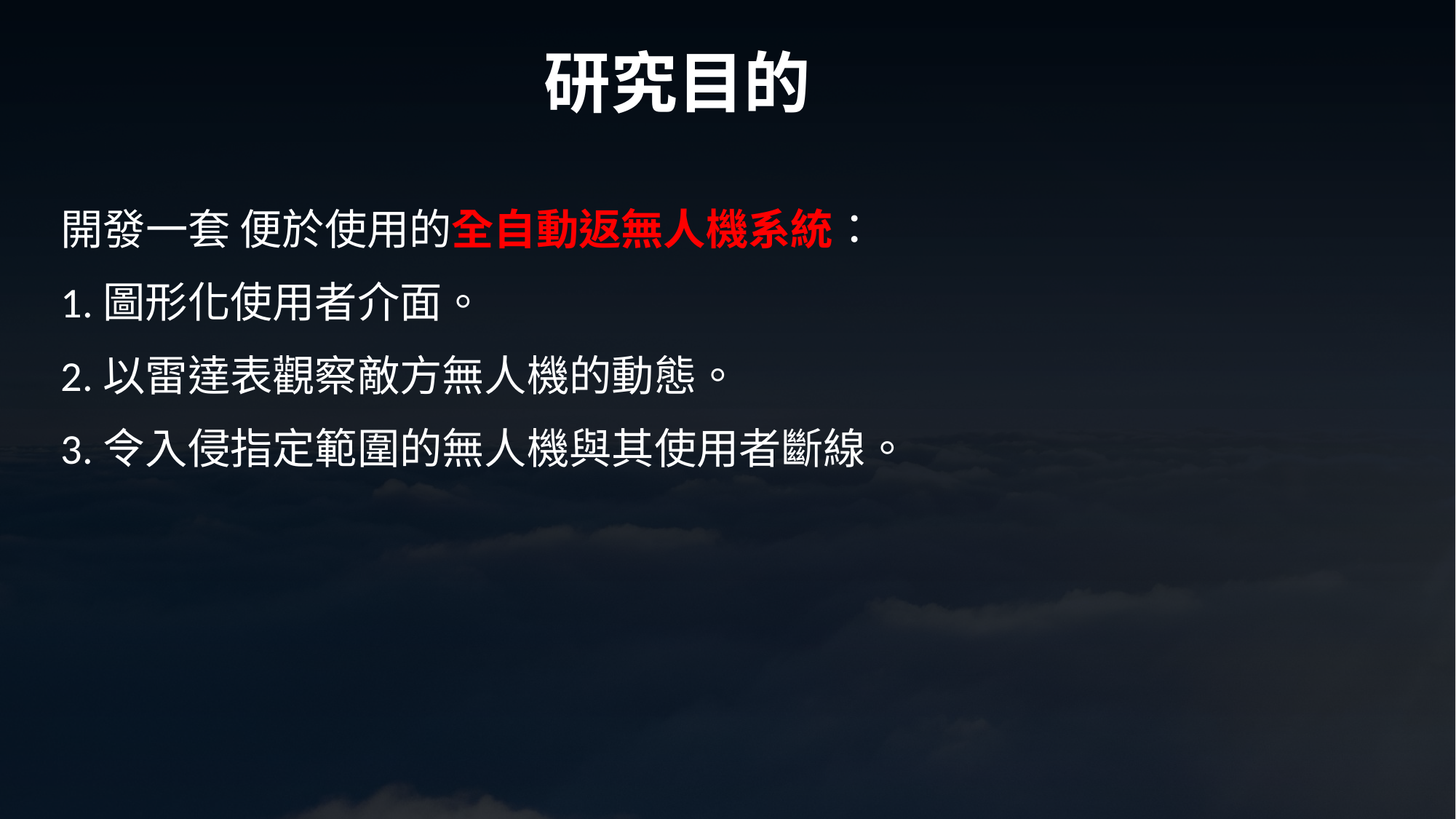

研究目的
開發一套 便於使用的全自動返無人機系統：
1.圖形化使用者介面。
2.以雷達表觀察敵方無人機的動態。
3.令入侵指定範圍的無人機與其使用者斷線。